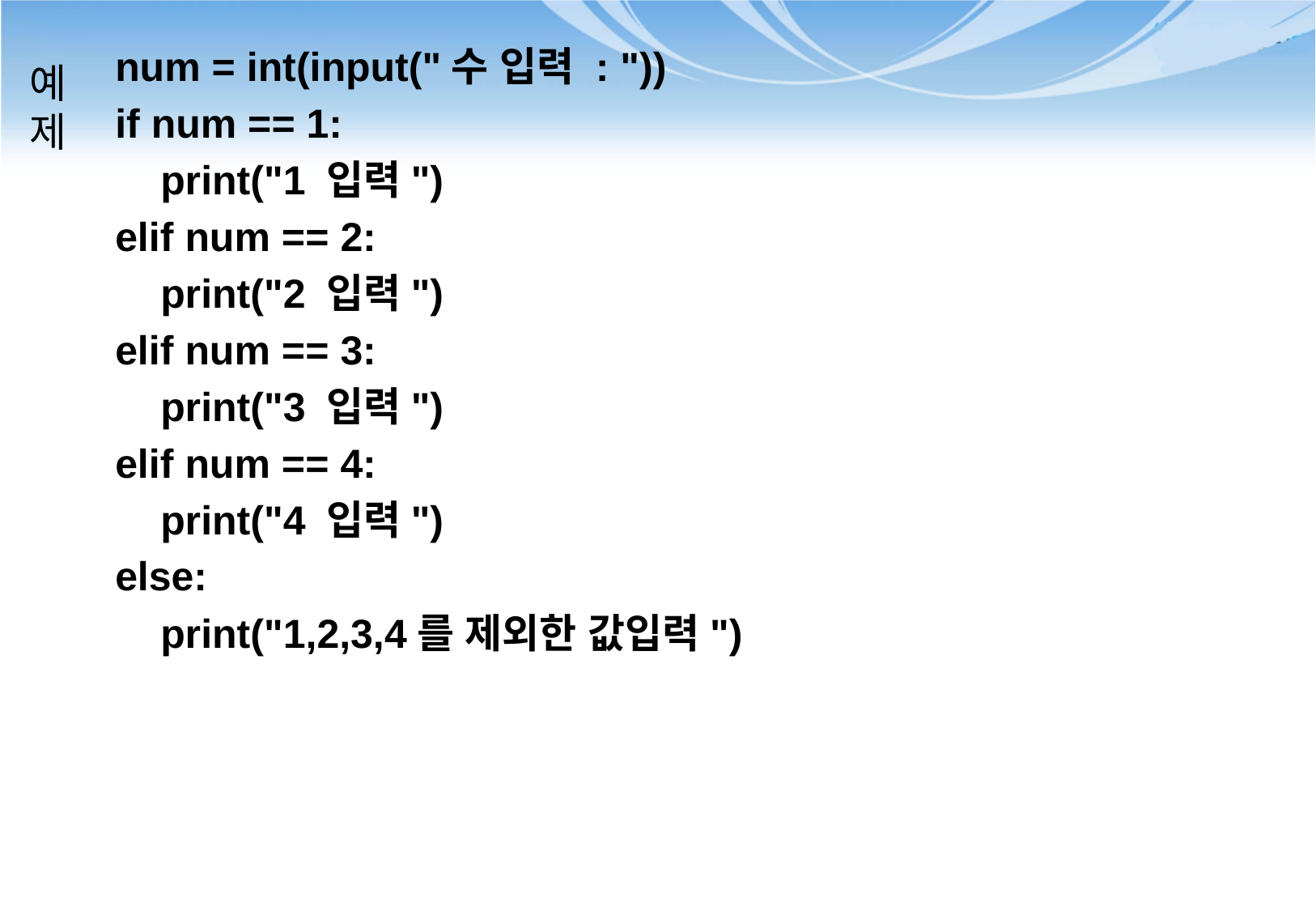

num = int(input("수 입력 : "))
if num == 1:
    print("1 입력")
elif num == 2:
    print("2 입력")
elif num == 3:
    print("3 입력")
elif num == 4:
    print("4 입력")
else:
    print("1,2,3,4를 제외한 값입력")
# 예 제